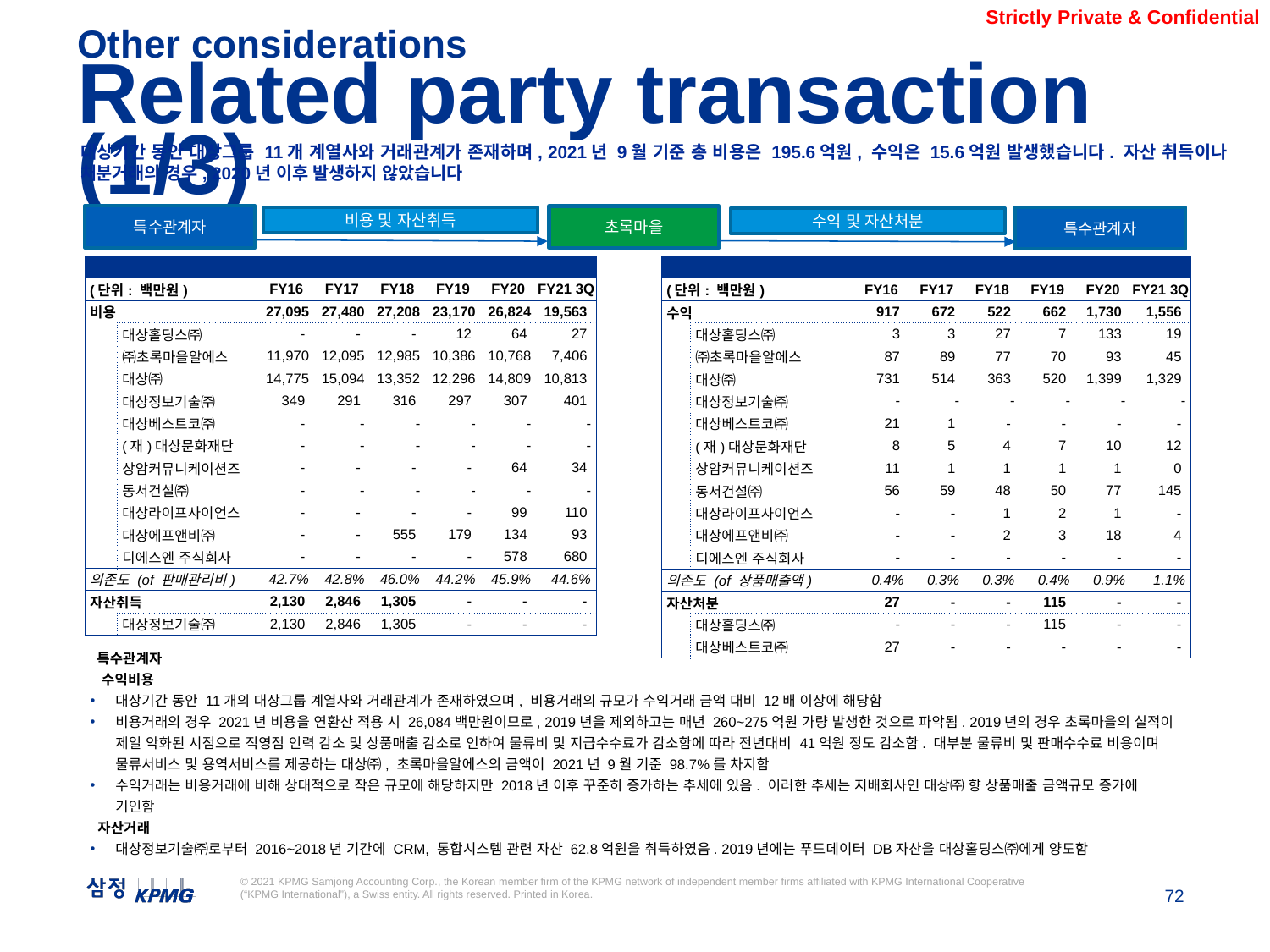

Other considerations
Related party transaction (1/3)
대상기간 동안 대상그룹 11개 계열사와 거래관계가 존재하며, 2021년 9월 기준 총 비용은 195.6억원, 수익은 15.6억원 발생했습니다. 자산 취득이나 처분거래의 경우, 2020년 이후 발생하지 않았습니다
특수관계자
초록마을
특수관계자
비용 및 자산취득
수익 및 자산처분
|  |  |  |  |  |  |  |  |  |
| --- | --- | --- | --- | --- | --- | --- | --- | --- |
| (단위: 백만원) |  |  | FY16 | FY17 | FY18 | FY19 | FY20 | FY21 3Q |
| 비용 |  |  | 27,095 | 27,480 | 27,208 | 23,170 | 26,824 | 19,563 |
|  | 대상홀딩스㈜ | 대상홀딩스㈜ | - | - | - | 12 | 64 | 27 |
|  | ㈜초록마을알에스 | ㈜초록마을알에스 | 11,970 | 12,095 | 12,985 | 10,386 | 10,768 | 7,406 |
|  | 대상㈜ | 대상㈜ | 14,775 | 15,094 | 13,352 | 12,296 | 14,809 | 10,813 |
|  | 대상정보기술㈜ | 대상정보기술㈜ | 349 | 291 | 316 | 297 | 307 | 401 |
|  | 대상베스트코㈜ | 대상베스트코㈜ | - | - | - | - | - | - |
|  | (재)대상문화재단 |  | - | - | - | - | - | - |
|  | 상암커뮤니케이션즈 | 상암커뮤니케이션즈 | - | - | - | - | 64 | 34 |
|  | 동서건설㈜ | 동서건설㈜ | - | - | - | - | - | - |
|  | 대상라이프사이언스 | 대상라이프사이언스 | - | - | - | - | 99 | 110 |
|  | 대상에프앤비㈜ | 대상에프앤비㈜(구.㈜복음자리) | - | - | 555 | 179 | 134 | 93 |
|  | 디에스엔 주식회사 | 디에스엔 주식회사 | - | - | - | - | 578 | 680 |
| 의존도 (of 판매관리비) |  |  | 42.7% | 42.8% | 46.0% | 44.2% | 45.9% | 44.6% |
| 자산취득 |  |  | 2,130 | 2,846 | 1,305 | - | - | - |
|  | 대상정보기술㈜ |  | 2,130 | 2,846 | 1,305 | - | - | - |
|  |  |  |  |  |  |  |  |  |
| --- | --- | --- | --- | --- | --- | --- | --- | --- |
| (단위: 백만원) |  |  | FY16 | FY17 | FY18 | FY19 | FY20 | FY21 3Q |
| 수익 |  |  | 917 | 672 | 522 | 662 | 1,730 | 1,556 |
|  | 대상홀딩스㈜ | 대상홀딩스㈜ | 3 | 3 | 27 | 7 | 133 | 19 |
|  | ㈜초록마을알에스 | ㈜초록마을알에스 | 87 | 89 | 77 | 70 | 93 | 45 |
|  | 대상㈜ | 대상㈜ | 731 | 514 | 363 | 520 | 1,399 | 1,329 |
|  | 대상정보기술㈜ | 대상정보기술㈜ | - | - | - | - | - | - |
|  | 대상베스트코㈜ | 대상베스트코㈜ | 21 | 1 | - | - | - | - |
|  | (재)대상문화재단 | (재)대상문화재단 | 8 | 5 | 4 | 7 | 10 | 12 |
|  | 상암커뮤니케이션즈 | 상암커뮤니케이션즈 | 11 | 1 | 1 | 1 | 1 | 0 |
|  | 동서건설㈜ | 동서건설㈜ | 56 | 59 | 48 | 50 | 77 | 145 |
|  | 대상라이프사이언스 | 대상라이프사이언스 | - | - | 1 | 2 | 1 | - |
|  | 대상에프앤비㈜ | 대상에프앤비㈜(구.㈜복음자리) | - | - | 2 | 3 | 18 | 4 |
|  | 디에스엔 주식회사 | 디에스엔 주식회사 | - | - | - | - | - | - |
| 의존도 (of 상품매출액) |  |  | 0.4% | 0.3% | 0.3% | 0.4% | 0.9% | 1.1% |
| 자산처분 |  |  | 27 | - | - | 115 | - | - |
|  | 대상홀딩스㈜ |  | - | - | - | 115 | - | - |
|  | 대상베스트코㈜ | 디에스엔 주식회사 | 27 | - | - | - | - | - |
 특수관계자
  수익비용
대상기간 동안 11개의 대상그룹 계열사와 거래관계가 존재하였으며, 비용거래의 규모가 수익거래 금액 대비 12배 이상에 해당함
비용거래의 경우 2021년 비용을 연환산 적용 시 26,084백만원이므로, 2019년을 제외하고는 매년 260~275억원 가량 발생한 것으로 파악됨. 2019년의 경우 초록마을의 실적이 제일 악화된 시점으로 직영점 인력 감소 및 상품매출 감소로 인하여 물류비 및 지급수수료가 감소함에 따라 전년대비 41억원 정도 감소함. 대부분 물류비 및 판매수수료 비용이며 물류서비스 및 용역서비스를 제공하는 대상㈜, 초록마을알에스의 금액이 2021년 9월 기준 98.7%를 차지함
수익거래는 비용거래에 비해 상대적으로 작은 규모에 해당하지만 2018년 이후 꾸준히 증가하는 추세에 있음. 이러한 추세는 지배회사인 대상㈜ 향 상품매출 금액규모 증가에 기인함
 자산거래
대상정보기술㈜로부터 2016~2018년 기간에 CRM, 통합시스템 관련 자산 62.8억원을 취득하였음. 2019년에는 푸드데이터 DB자산을 대상홀딩스㈜에게 양도함